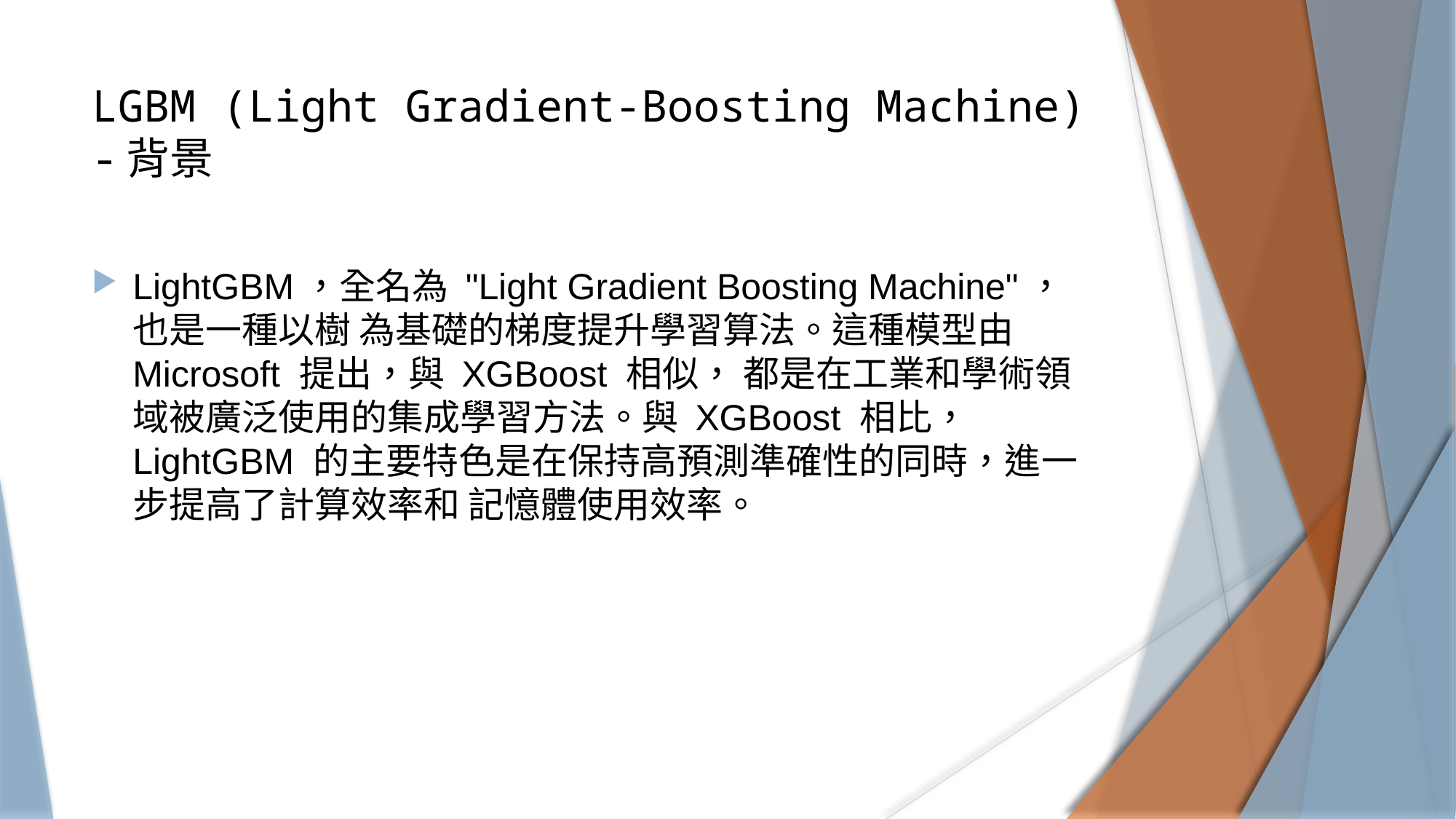

# LGBM (Light Gradient-Boosting Machine) -背景
LightGBM，全名為 "Light Gradient Boosting Machine"，也是一種以樹 為基礎的梯度提升學習算法。這種模型由 Microsoft 提出，與 XGBoost 相似， 都是在工業和學術領域被廣泛使用的集成學習方法。與 XGBoost 相比， LightGBM 的主要特色是在保持高預測準確性的同時，進一步提高了計算效率和 記憶體使用效率。